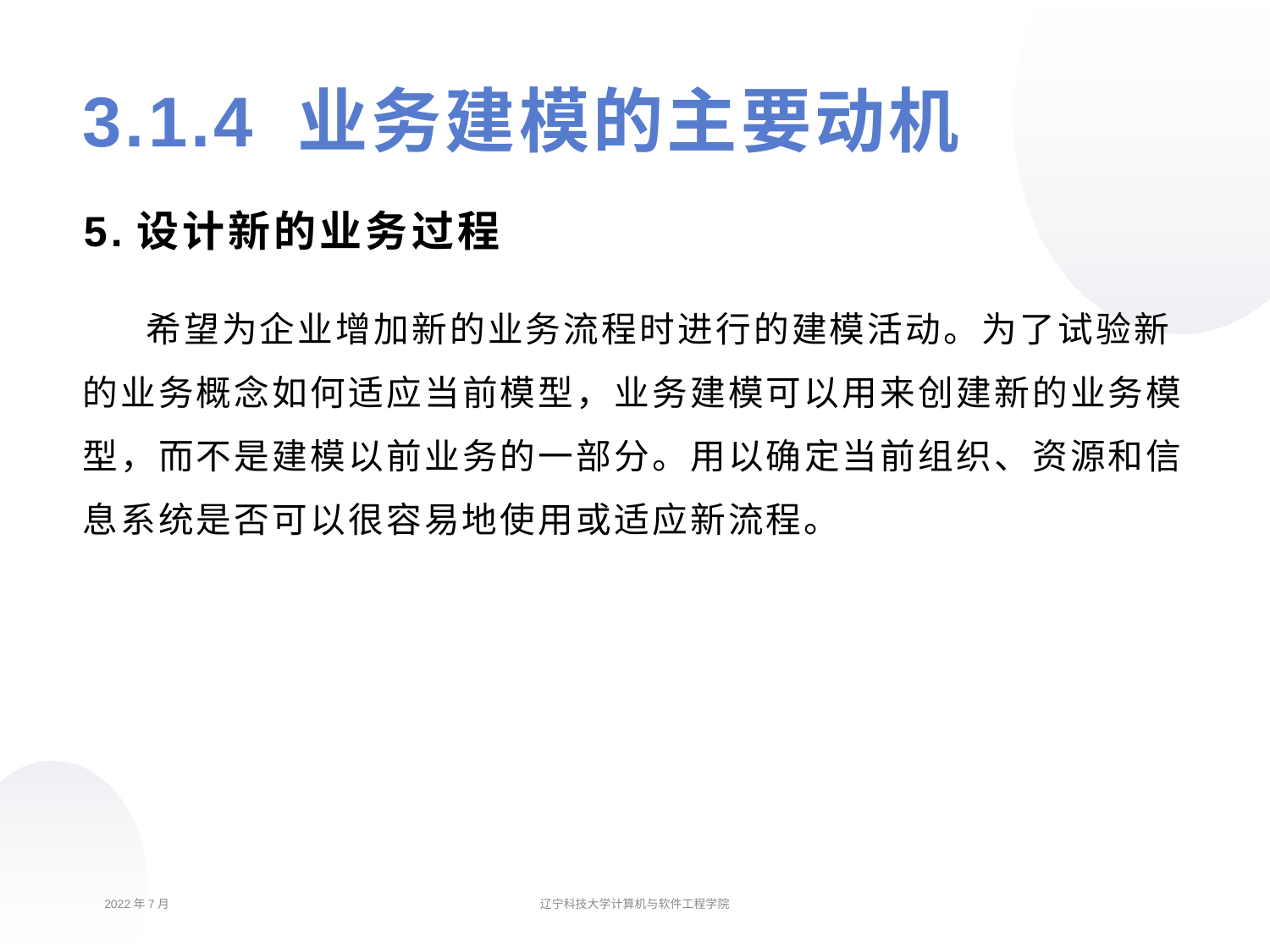

# 3.1.4 业务建模的主要动机
5.设计新的业务过程

希望为企业增加新的业务流程时进行的建模活动。为了试验新的业务概念如何适应当前模型，业务建模可以用来创建新的业务模型，而不是建模以前业务的一部分。用以确定当前组织、资源和信息系统是否可以很容易地使用或适应新流程。

2022年7月
辽宁科技大学计算机与软件工程学院
31